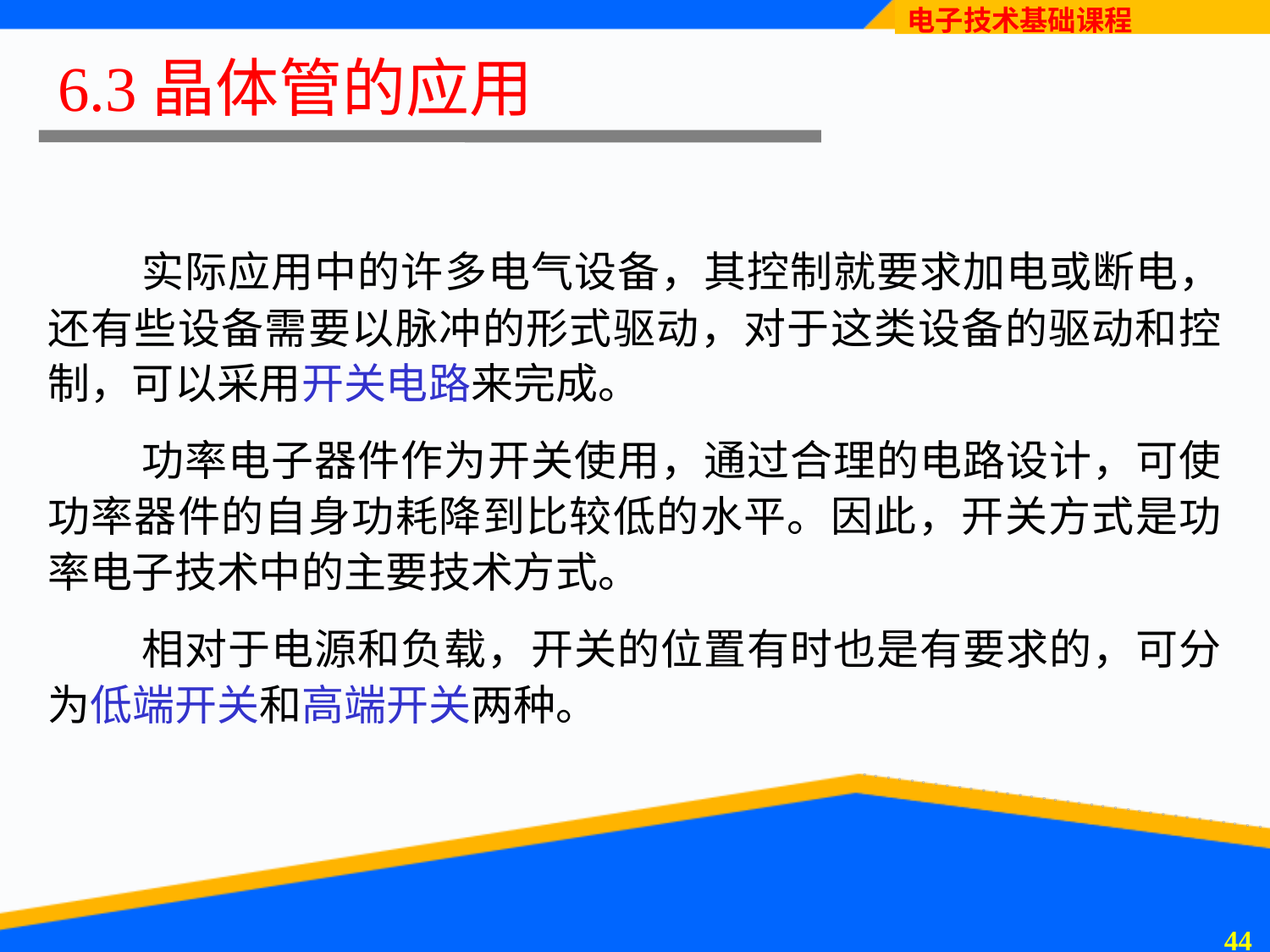

# 6.3晶体管的应用
        实际应用中的许多电气设备，其控制就要求加电或断电，还有些设备需要以脉冲的形式驱动，对于这类设备的驱动和控制，可以采用开关电路来完成。
        功率电子器件作为开关使用，通过合理的电路设计，可使功率器件的自身功耗降到比较低的水平。因此，开关方式是功率电子技术中的主要技术方式。
        相对于电源和负载，开关的位置有时也是有要求的，可分为低端开关和高端开关两种。
44